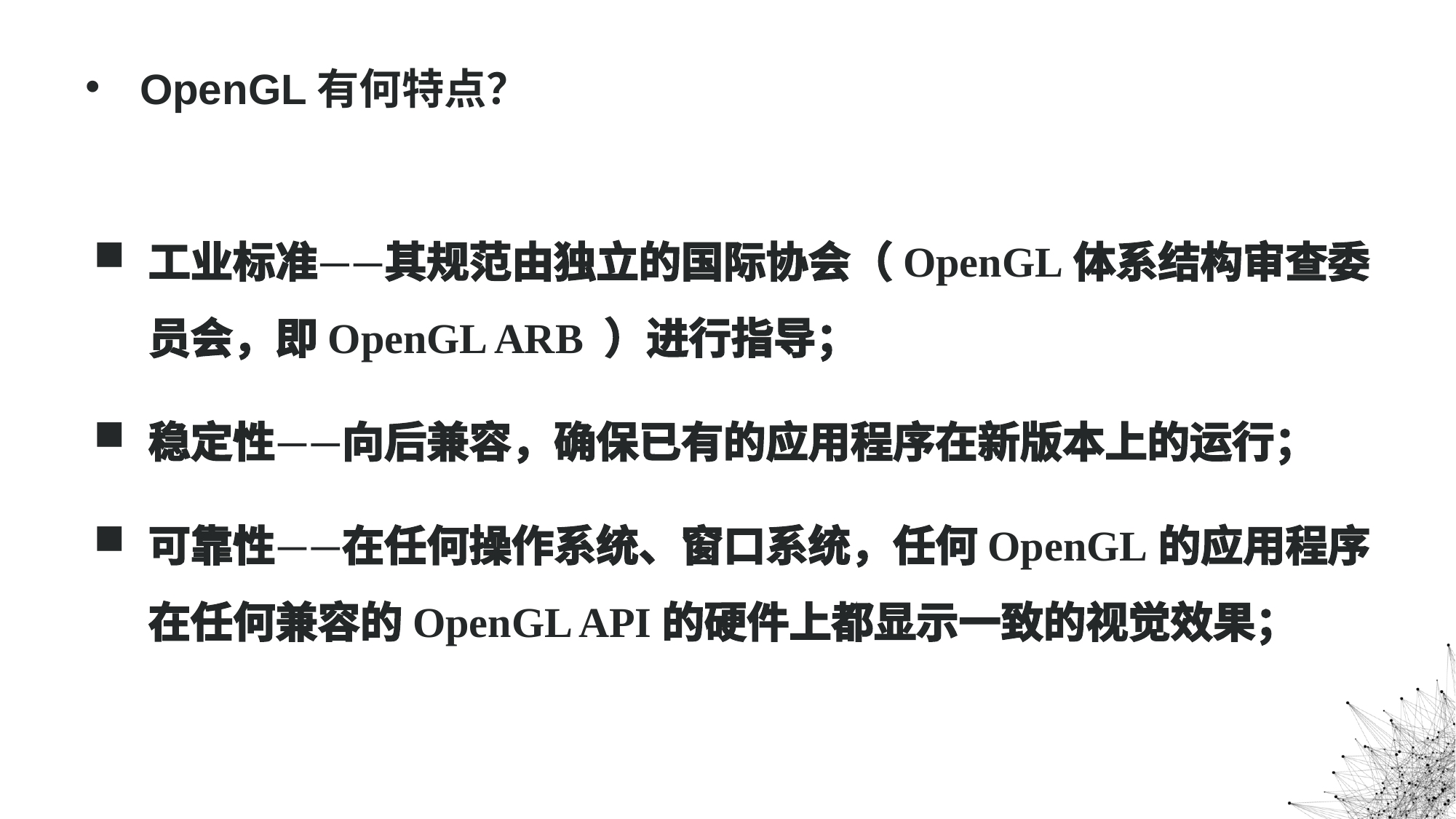

OpenGL有何特点？

工业标准——其规范由独立的国际协会（OpenGL体系结构审查委员会，即OpenGL ARB ）进行指导；
稳定性——向后兼容，确保已有的应用程序在新版本上的运行；
可靠性——在任何操作系统、窗口系统，任何OpenGL的应用程序在任何兼容的OpenGL API的硬件上都显示一致的视觉效果；